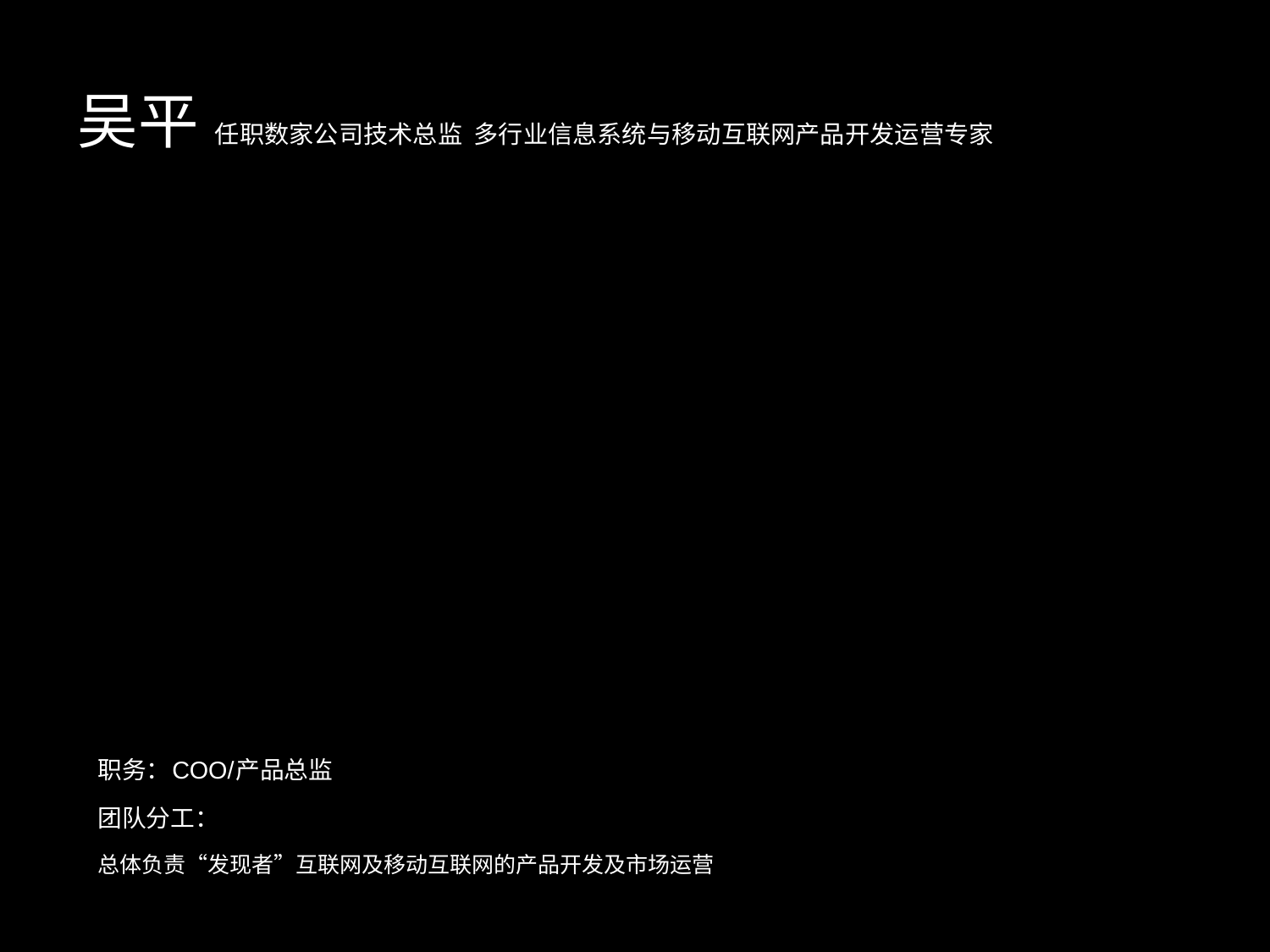

# 吴平   任职数家公司技术总监  多行业信息系统与移动互联网产品开发运营专家

职务：COO/产品总监

团队分工：
总体负责“发现者”互联网及移动互联网的产品开发及市场运营